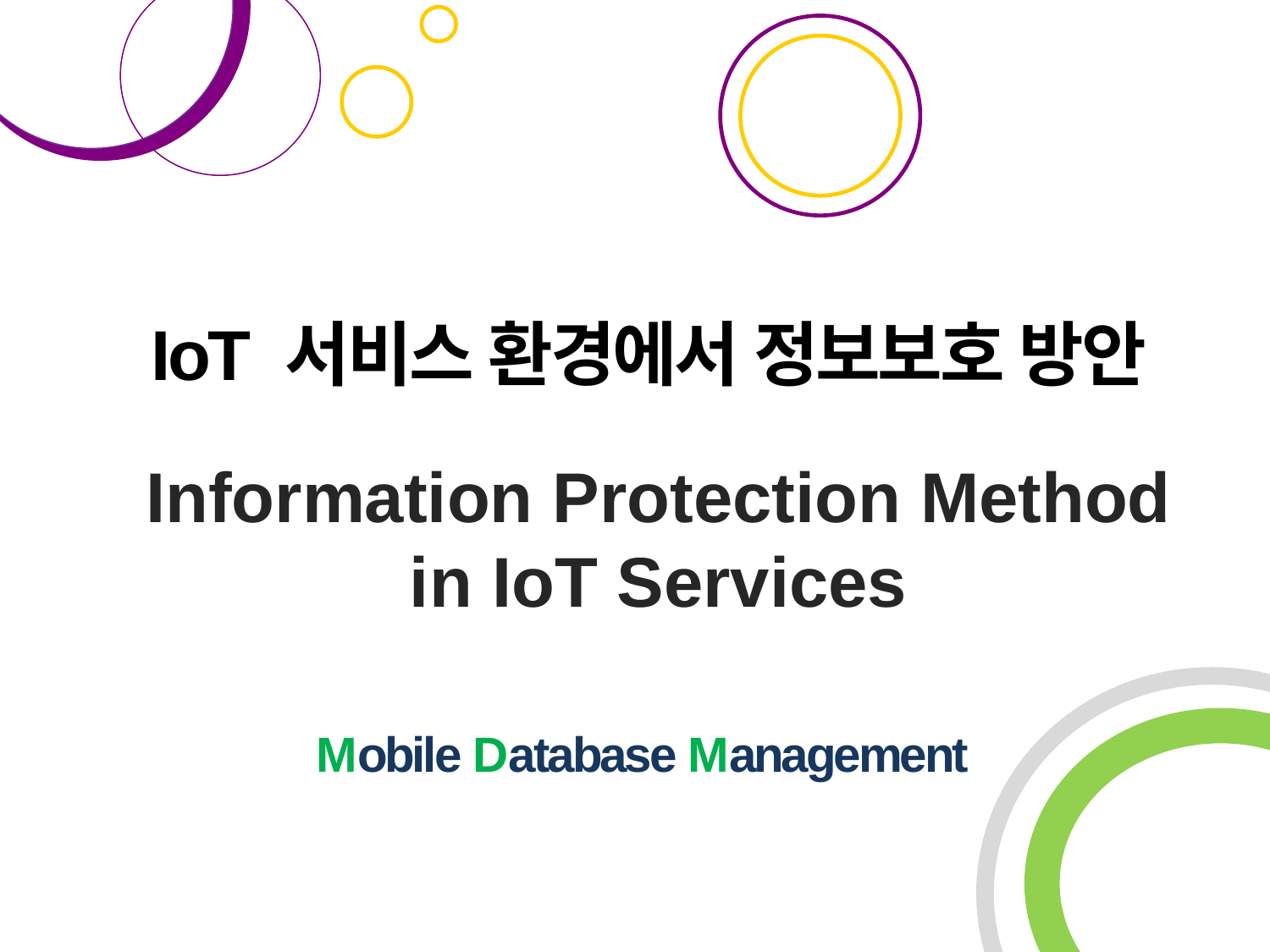

IoT 서비스 환경에서 정보보호 방안
Information Protection Method in IoT Services

Mobile Database Management